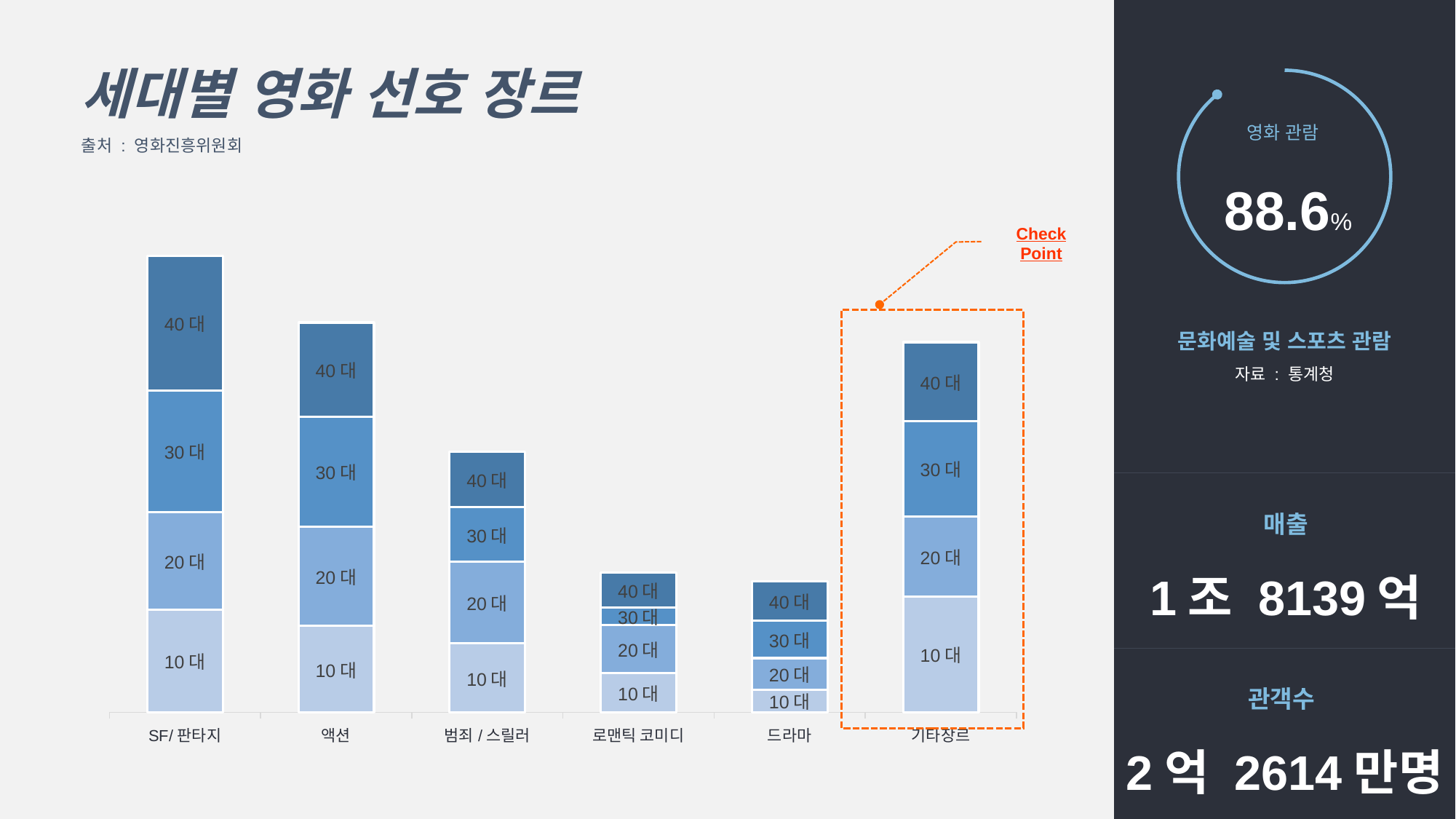

세대별 영화 선호 장르
출처 : 영화진흥위원회

영화 관람
88.6%

### Chart

| Category | 10대 | 20대 | 30대 | 40대 |
|---|---|---|---|---|
| SF/판타지 | 23.5 | 22.3 | 27.9 | 30.8 |
| 액션 | 19.8 | 22.6 | 25.3 | 21.5 |
| 범죄/스릴러 | 15.8 | 18.6 | 12.6 | 12.6 |
| 로맨틱 코미디 | 9.0 | 11.0 | 4.0 | 8.0 |
| 드라마 | 5.2 | 7.2 | 8.5 | 9.1 |
| 기타장르 | 26.5 | 18.3 | 21.8 | 18.1 |
Check Point

문화예술 및 스포츠 관람
자료 : 통계청
매출
1조 8139억
관객수
2억 2614만명